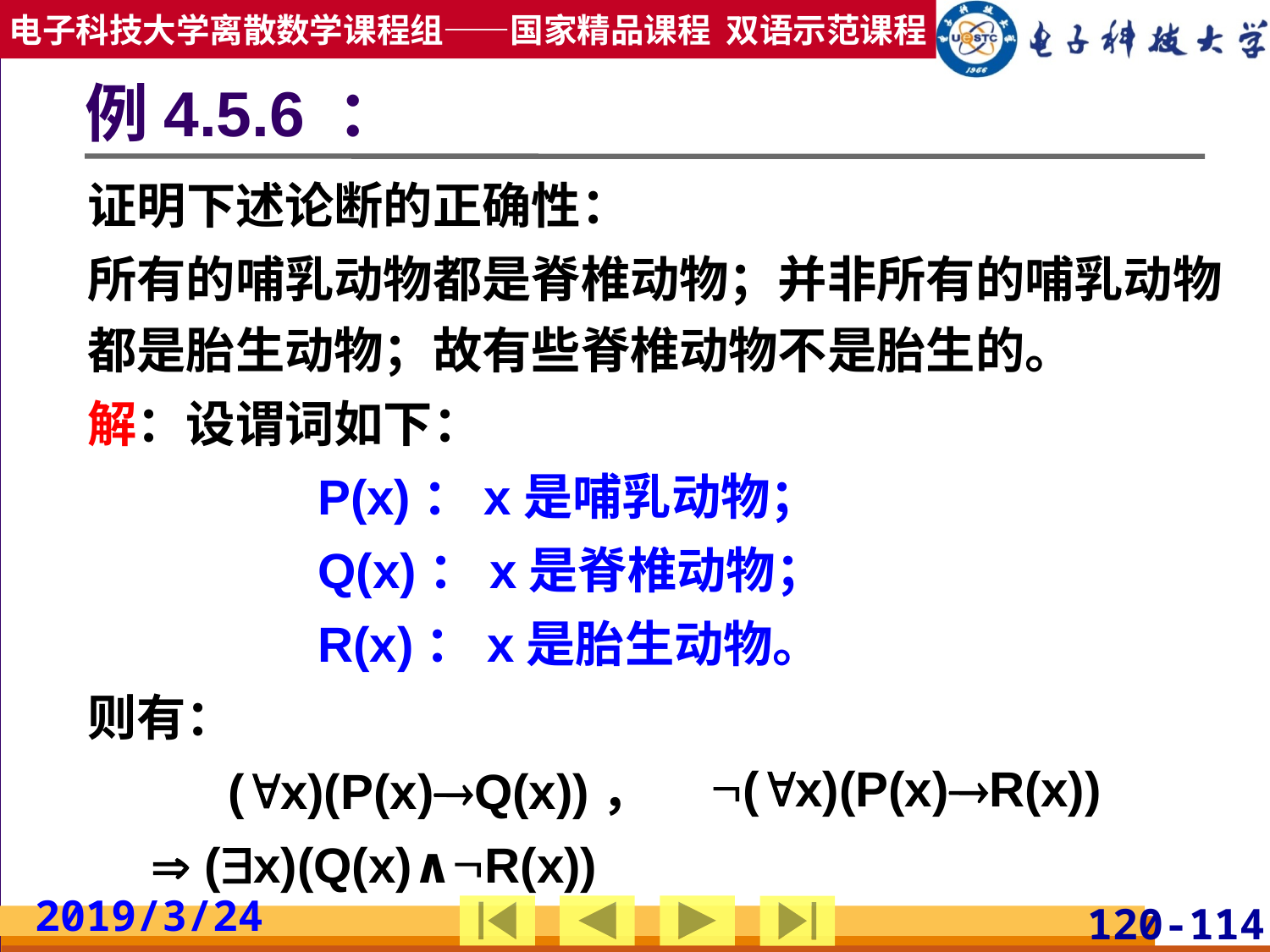

# 例4.5.6 ：
证明下述论断的正确性：
所有的哺乳动物都是脊椎动物；并非所有的哺乳动物都是胎生动物；故有些脊椎动物不是胎生的。
解：设谓词如下：
		P(x)：x是哺乳动物；
		Q(x)：x是脊椎动物；
		R(x)：x是胎生动物。
则有：
 	 (∀x)(P(x)→Q(x))，
⇒	 (∃x)(Q(x)∧¬R(x))
¬(∀x)(P(x)→R(x))
2019/3/24